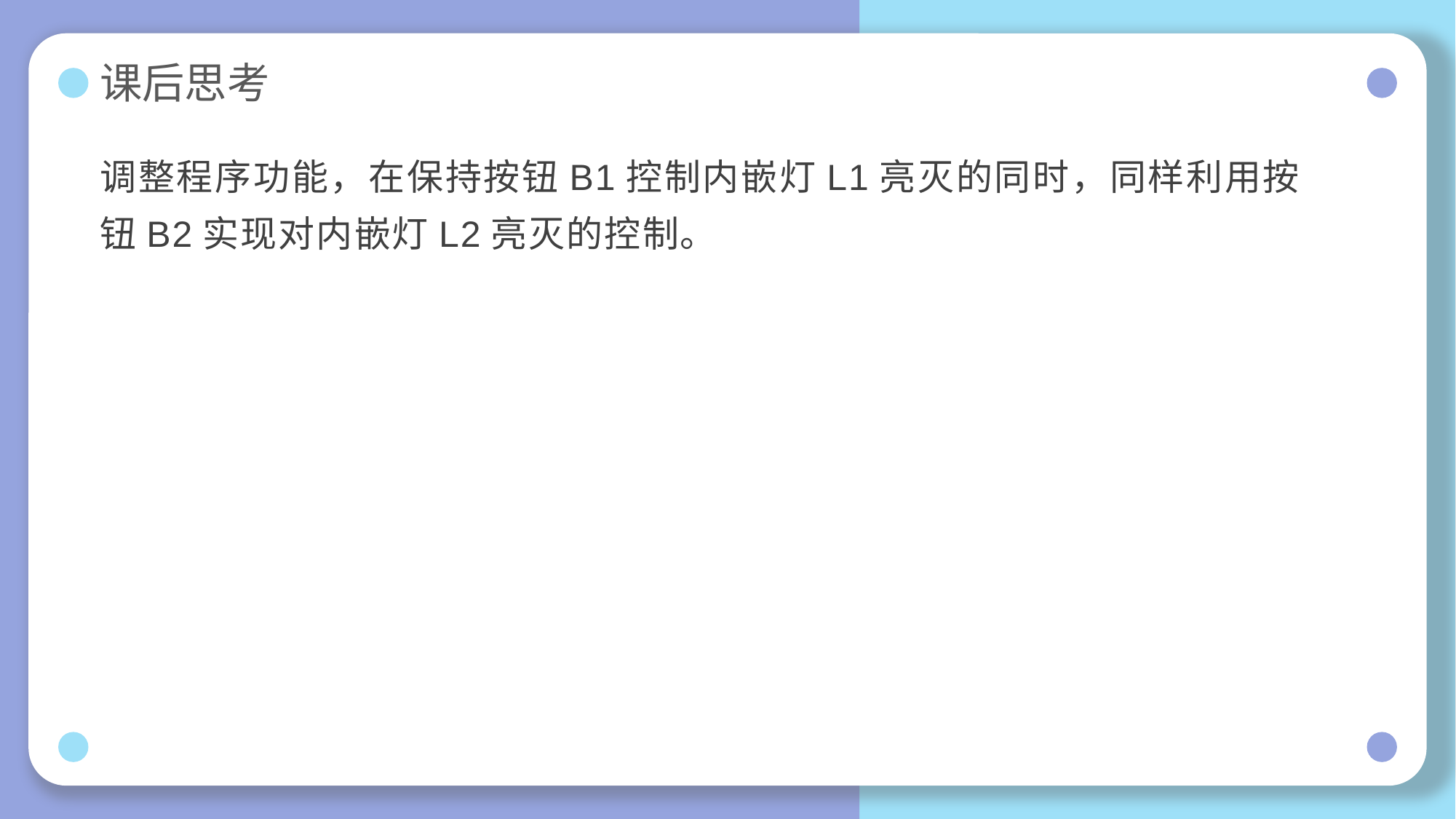

# 课后思考
调整程序功能，在保持按钮B1控制内嵌灯L1亮灭的同时，同样利用按钮B2实现对内嵌灯L2亮灭的控制。